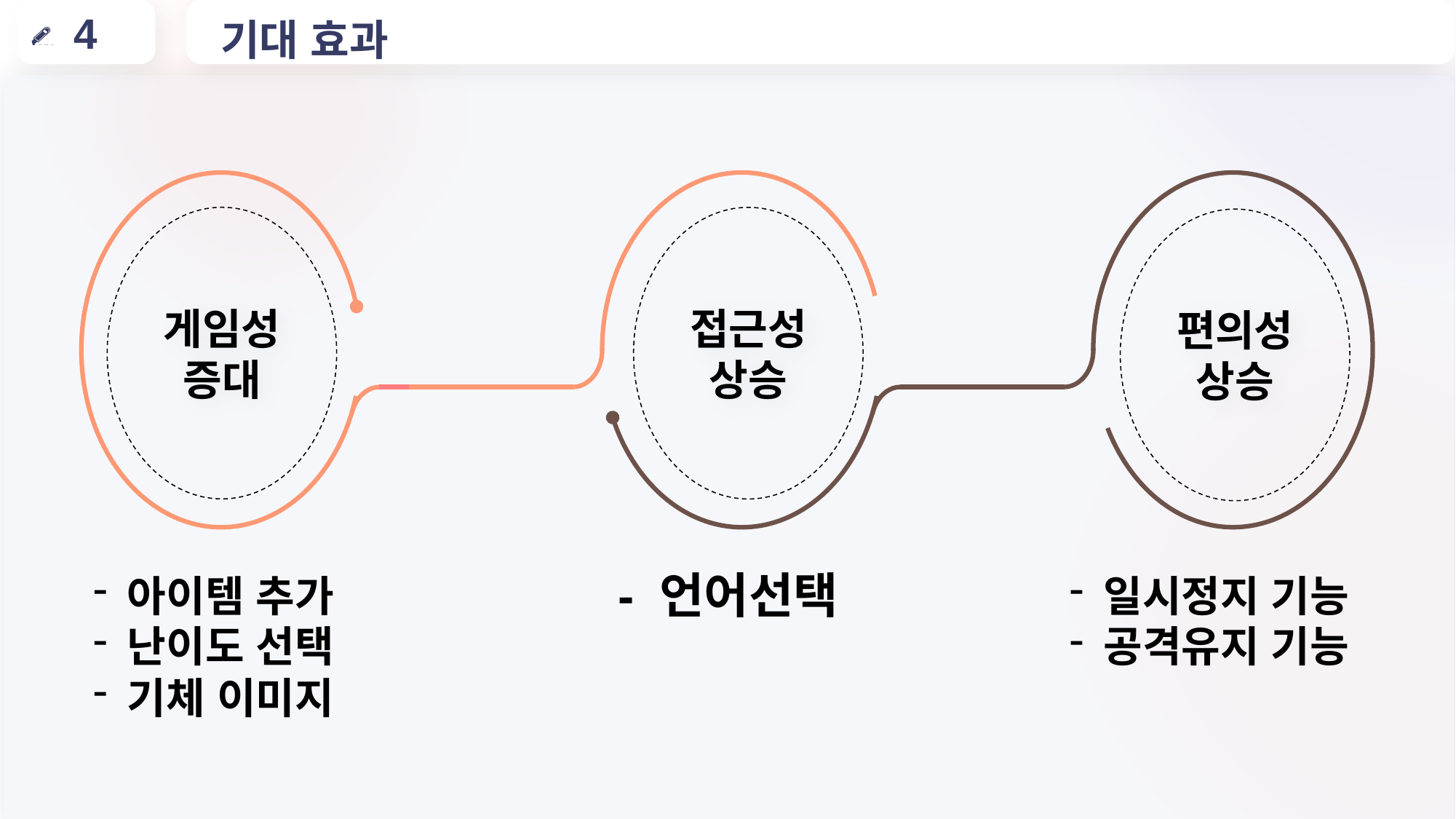

4

기대 효과

게임성 증대
접근성 상승
편의성 상승
- 언어선택
일시정지 기능
공격유지 기능
아이템 추가
난이도 선택
기체 이미지